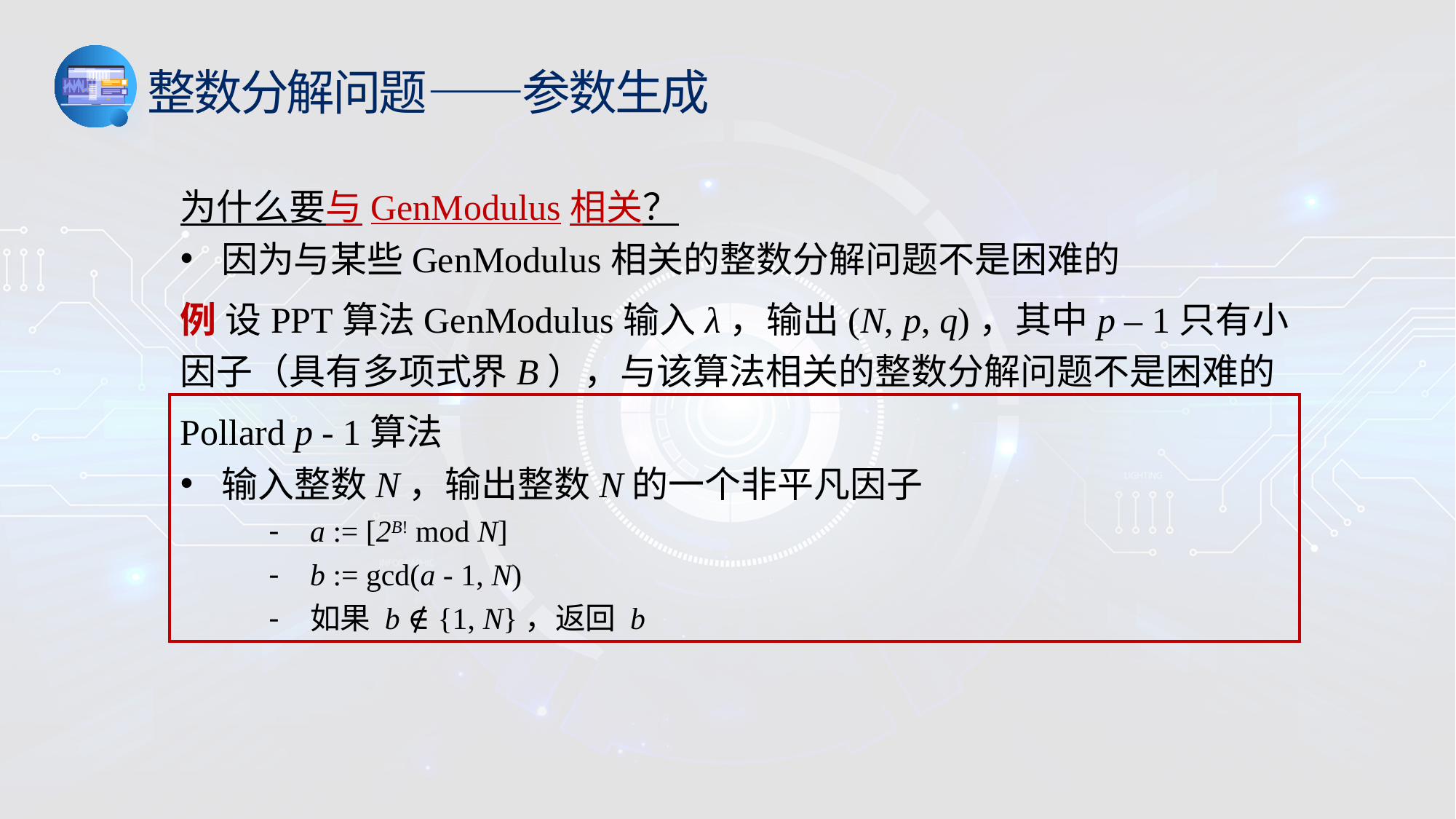

整数分解问题——参数生成

为什么要与GenModulus相关？
因为与某些GenModulus相关的整数分解问题不是困难的
例 设PPT算法GenModulus输入λ，输出(N, p, q)，其中p – 1只有小因子（具有多项式界B），与该算法相关的整数分解问题不是困难的
Pollard p - 1算法
输入整数N，输出整数N的一个非平凡因子
a := [2B! mod N]
b := gcd(a - 1, N)
如果 b ∉ {1, N}，返回 b